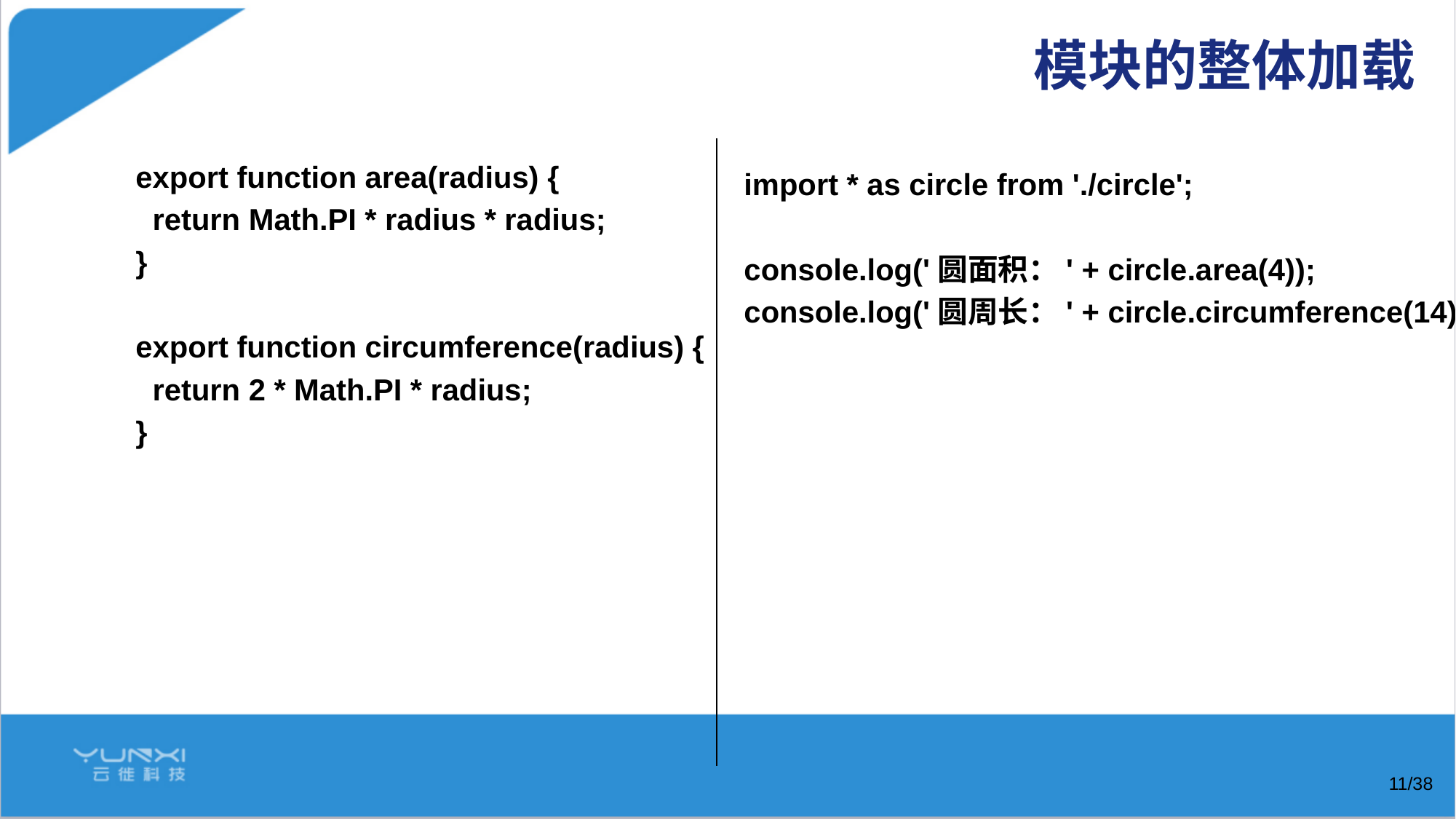

# 模块的整体加载
export function area(radius) {
  return Math.PI * radius * radius;
}

export function circumference(radius) {
  return 2 * Math.PI * radius;
}
import * as circle from './circle';

console.log('圆面积：' + circle.area(4));
console.log('圆周长：' + circle.circumference(14));
11/38